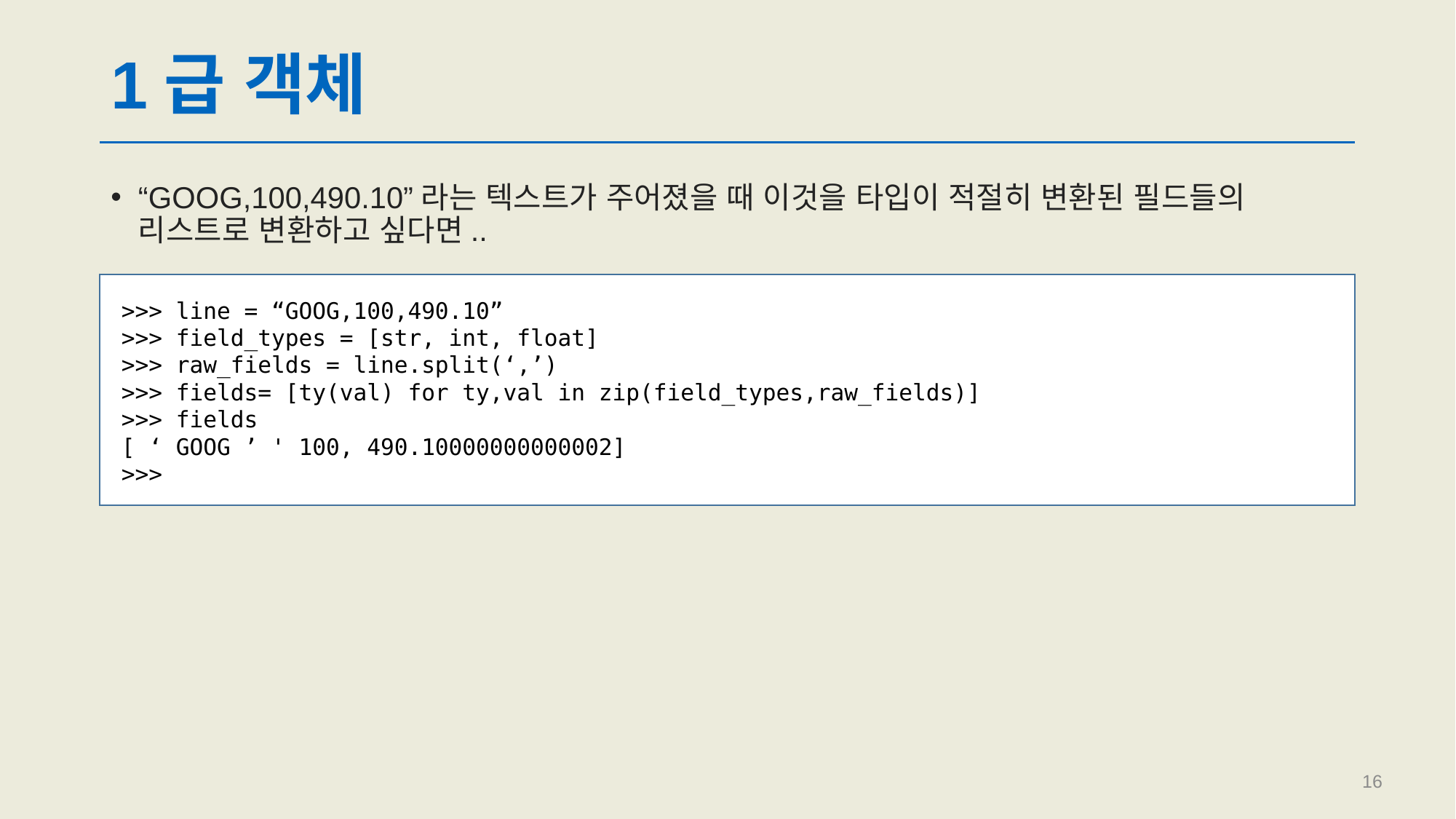

# 1급 객체
“GOOG,100,490.10”라는 텍스트가 주어졌을 때 이것을 타입이 적절히 변환된 필드들의 리스트로 변환하고 싶다면..
>>> line = “GOOG,100,490.10”
>>> field_types = [str, int, float]
>>> raw_fields = line.split(‘,’)
>>> fields= [ty(val) for ty,val in zip(field_types,raw_fields)]
>>> fields
[ ‘ GOOG ’ ' 100, 490.10000000000002]
>>>
16